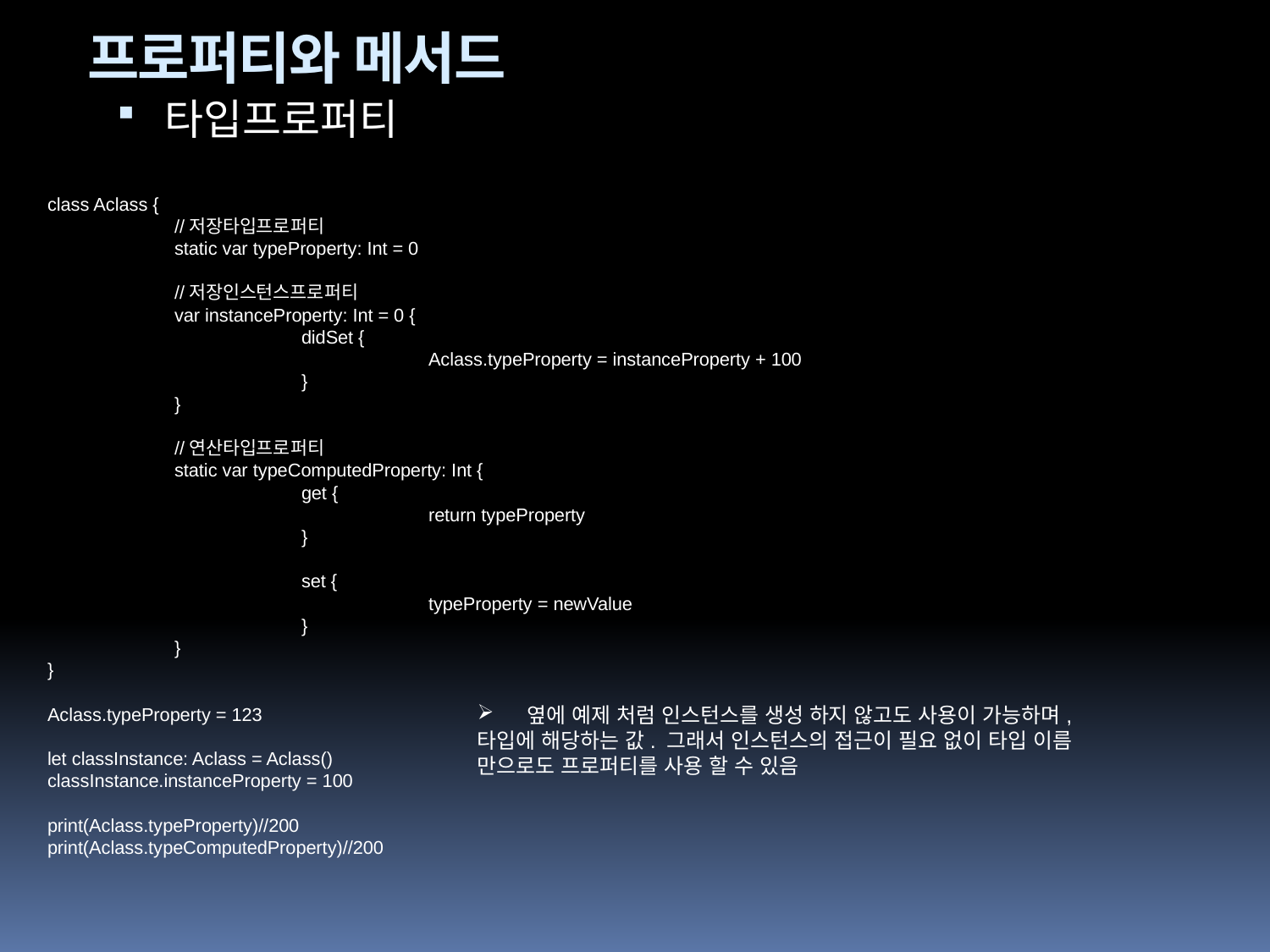

프로퍼티와 메서드
타입프로퍼티
class Aclass {
	//저장타입프로퍼티
	static var typeProperty: Int = 0

	//저장인스턴스프로퍼티
	var instanceProperty: Int = 0 {
		didSet {
			Aclass.typeProperty = instanceProperty + 100
		}
	}

	//연산타입프로퍼티
	static var typeComputedProperty: Int {
		get {
			return typeProperty
		}

		set {
			typeProperty = newValue
		}
	}
}

Aclass.typeProperty = 123

let classInstance: Aclass = Aclass()
classInstance.instanceProperty = 100

print(Aclass.typeProperty)//200
print(Aclass.typeComputedProperty)//200
 옆에 예제 처럼 인스턴스를 생성 하지 않고도 사용이 가능하며,
타입에 해당하는 값. 그래서 인스턴스의 접근이 필요 없이 타입 이름 만으로도 프로퍼티를 사용 할 수 있음